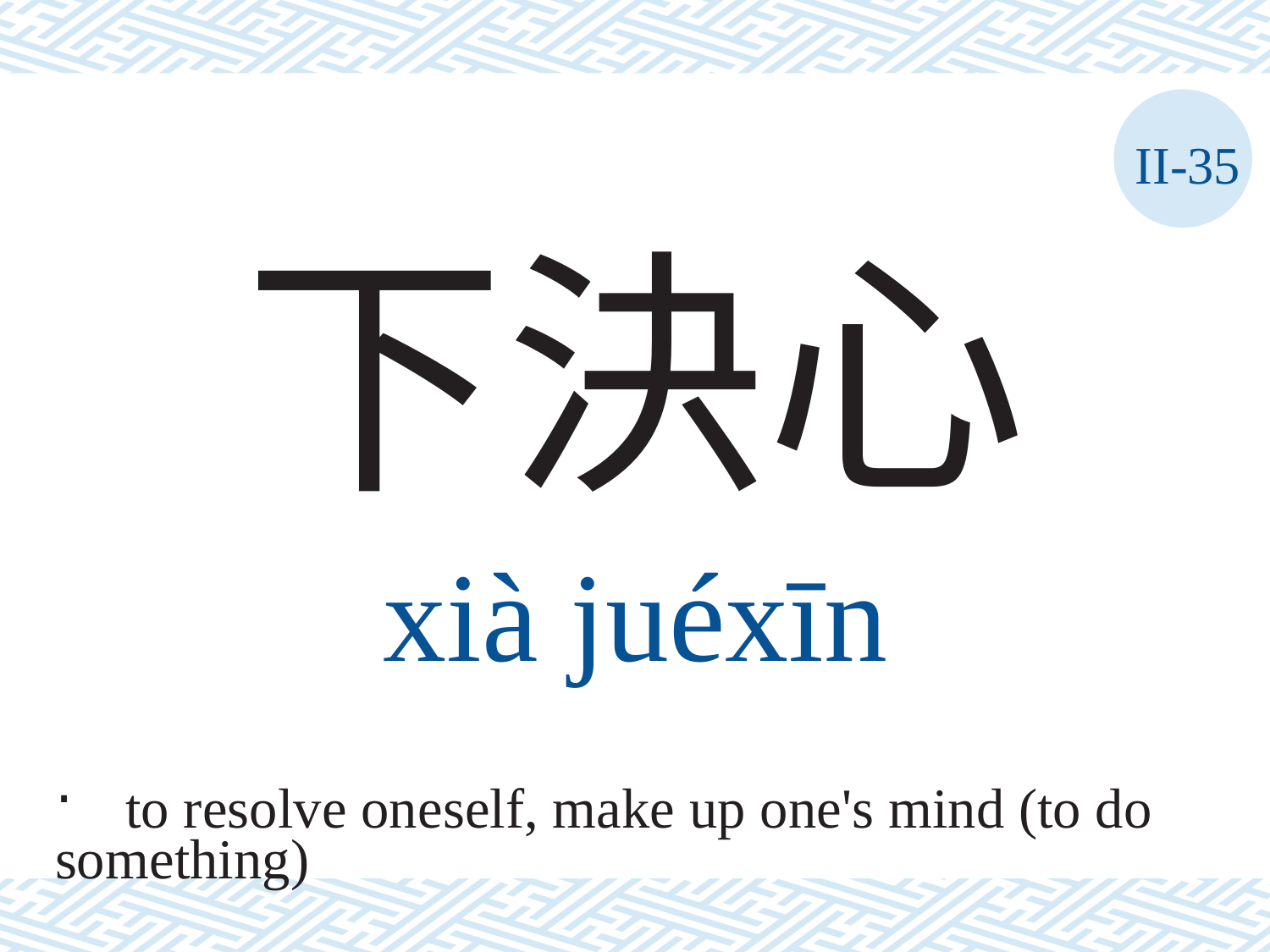

II-35
下決心
xià	juéxīn
to resolve oneself, make up one's mind (to do
something)